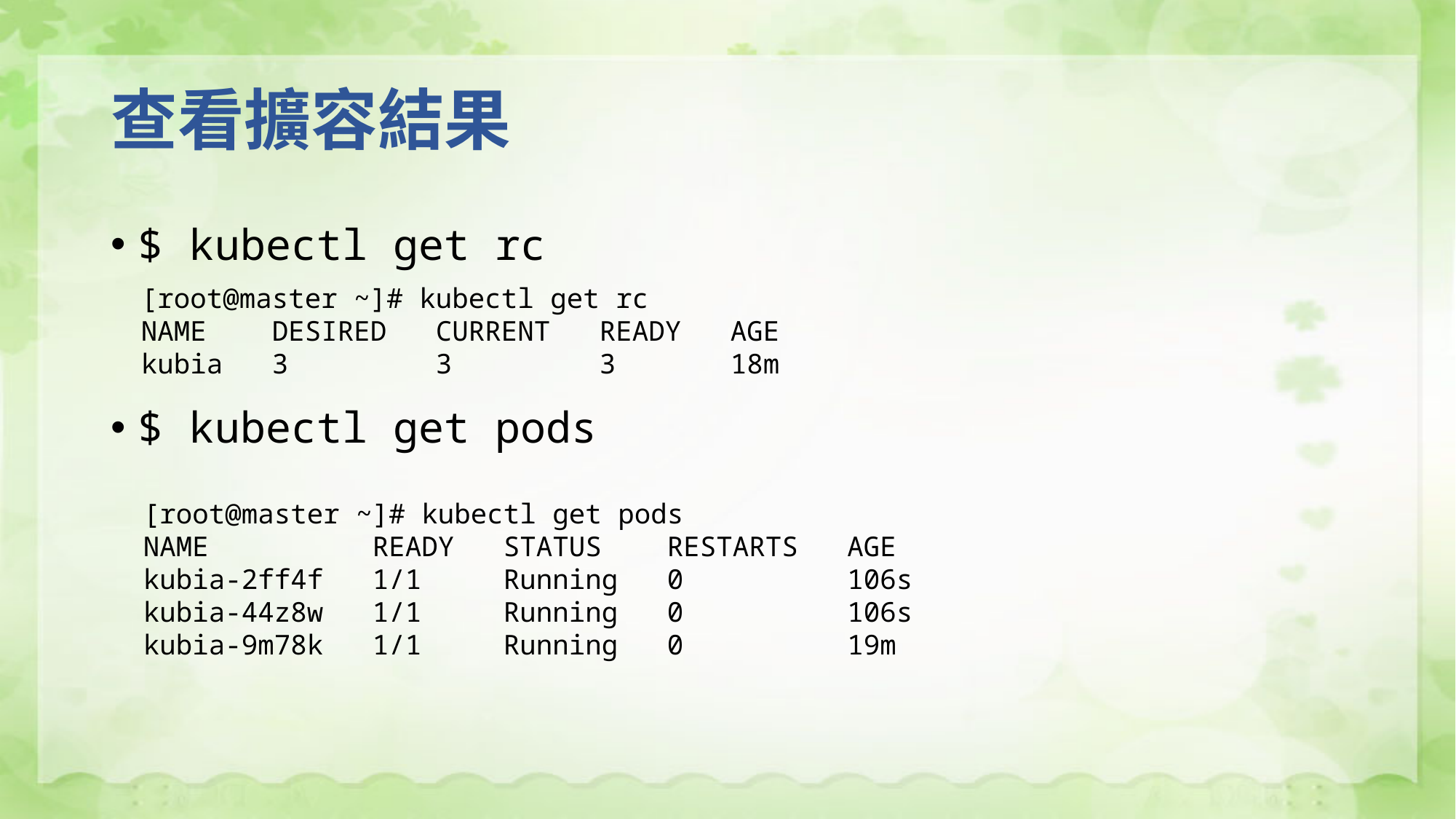

# 查看擴容結果
$ kubectl get rc

$ kubectl get pods
[root@master ~]# kubectl get rc
NAME    DESIRED   CURRENT   READY   AGE
kubia   3         3         3       18m
[root@master ~]# kubectl get pods
NAME          READY   STATUS    RESTARTS   AGE
kubia-2ff4f   1/1     Running   0          106s
kubia-44z8w   1/1     Running   0          106s
kubia-9m78k   1/1     Running   0          19m